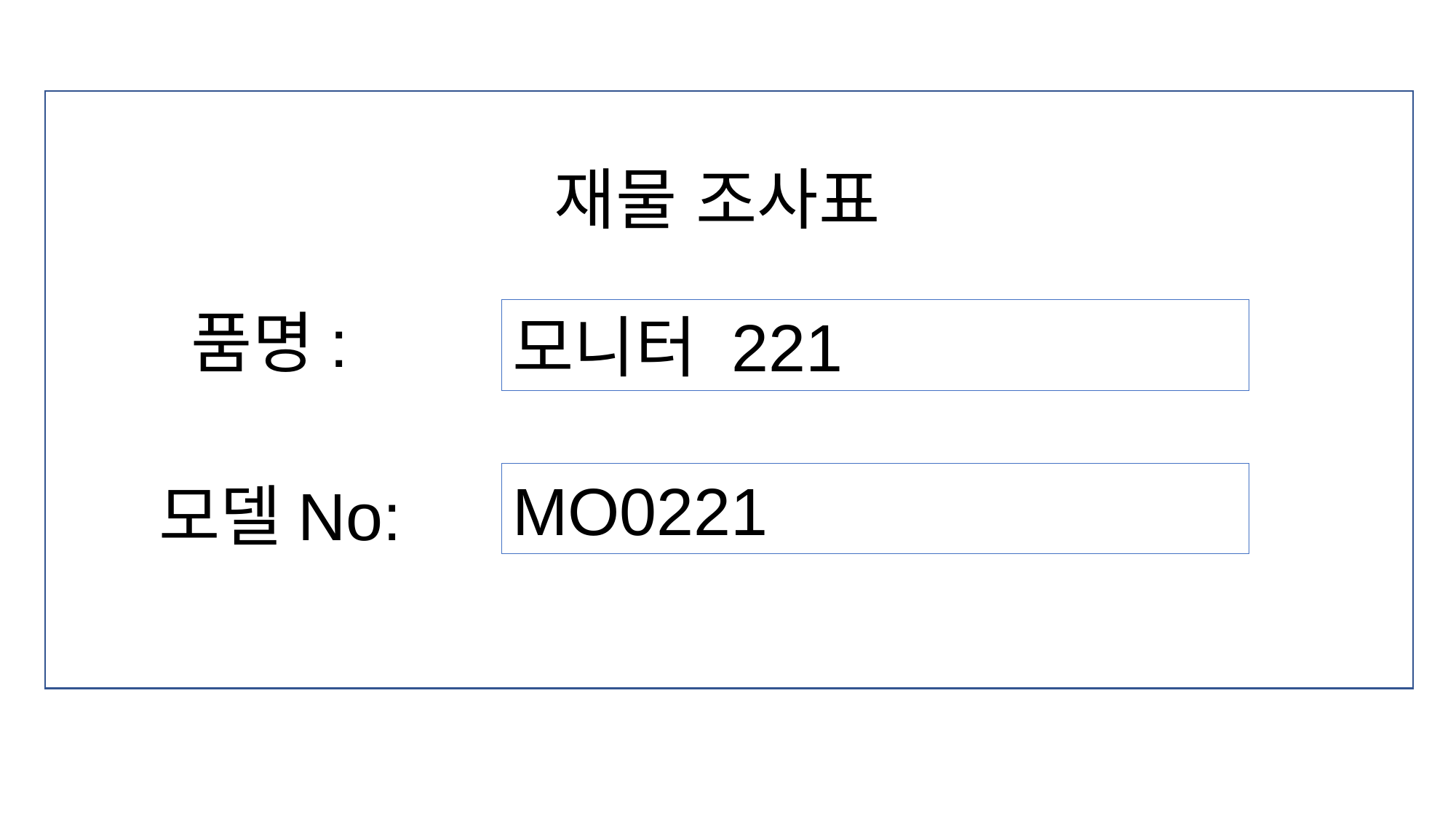

재물 조사표
품명:
모니터 221
MO0221
모델No: